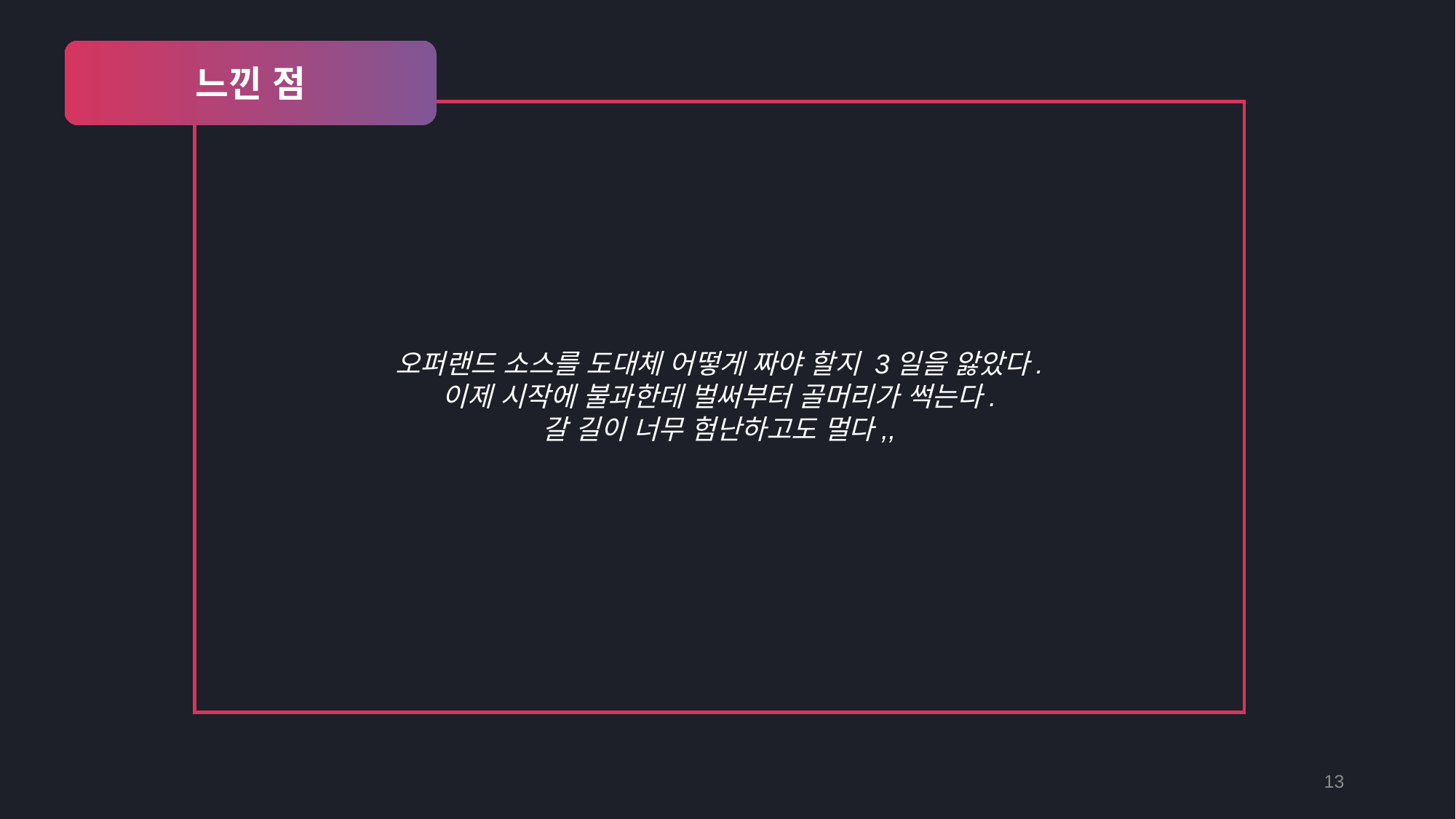

느낀 점

오퍼랜드 소스를 도대체 어떻게 짜야 할지 3일을 앓았다.
이제 시작에 불과한데 벌써부터 골머리가 썩는다.
갈 길이 너무 험난하고도 멀다,,
13